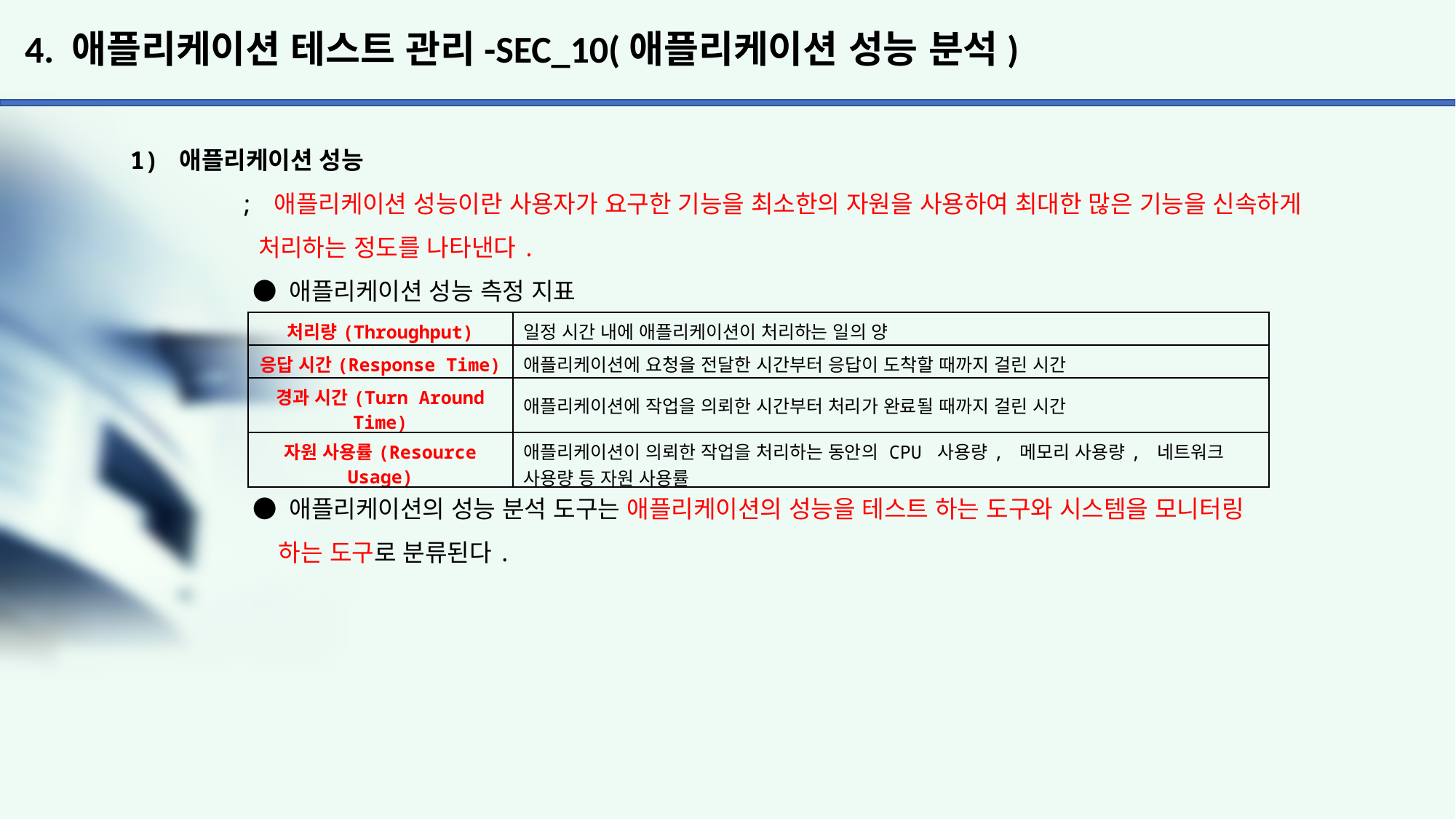

# 4. 애플리케이션 테스트 관리-SEC_10(애플리케이션 성능 분석)
1) 애플리케이션 성능
	; 애플리케이션 성능이란 사용자가 요구한 기능을 최소한의 자원을 사용하여 최대한 많은 기능을 신속하게
	  처리하는 정도를 나타낸다.
 	  ● 애플리케이션 성능 측정 지표

 	  ● 애플리케이션의 성능 분석 도구는 애플리케이션의 성능을 테스트 하는 도구와 시스템을 모니터링
	     하는 도구로 분류된다.
| 처리량(Throughput) | 일정 시간 내에 애플리케이션이 처리하는 일의 양 |
| --- | --- |
| 응답 시간(Response Time) | 애플리케이션에 요청을 전달한 시간부터 응답이 도착할 때까지 걸린 시간 |
| 경과 시간(Turn Around Time) | 애플리케이션에 작업을 의뢰한 시간부터 처리가 완료될 때까지 걸린 시간 |
| 자원 사용률(Resource Usage) | 애플리케이션이 의뢰한 작업을 처리하는 동안의 CPU 사용량, 메모리 사용량, 네트워크 사용량 등 자원 사용률 |